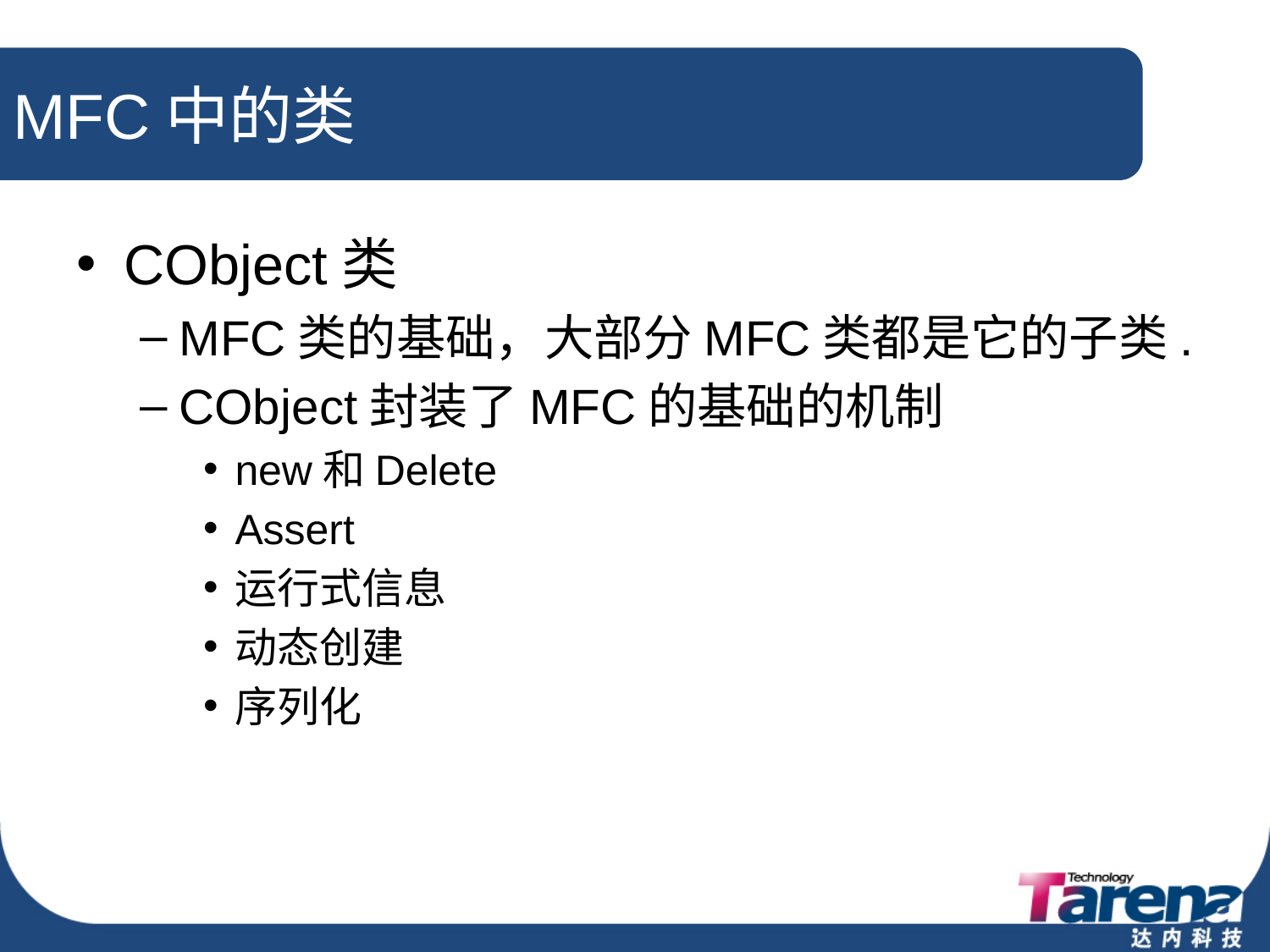

# MFC中的类
CObject类
MFC类的基础，大部分MFC类都是它的子类.
CObject封装了MFC的基础的机制
new和Delete
Assert
运行式信息
动态创建
序列化